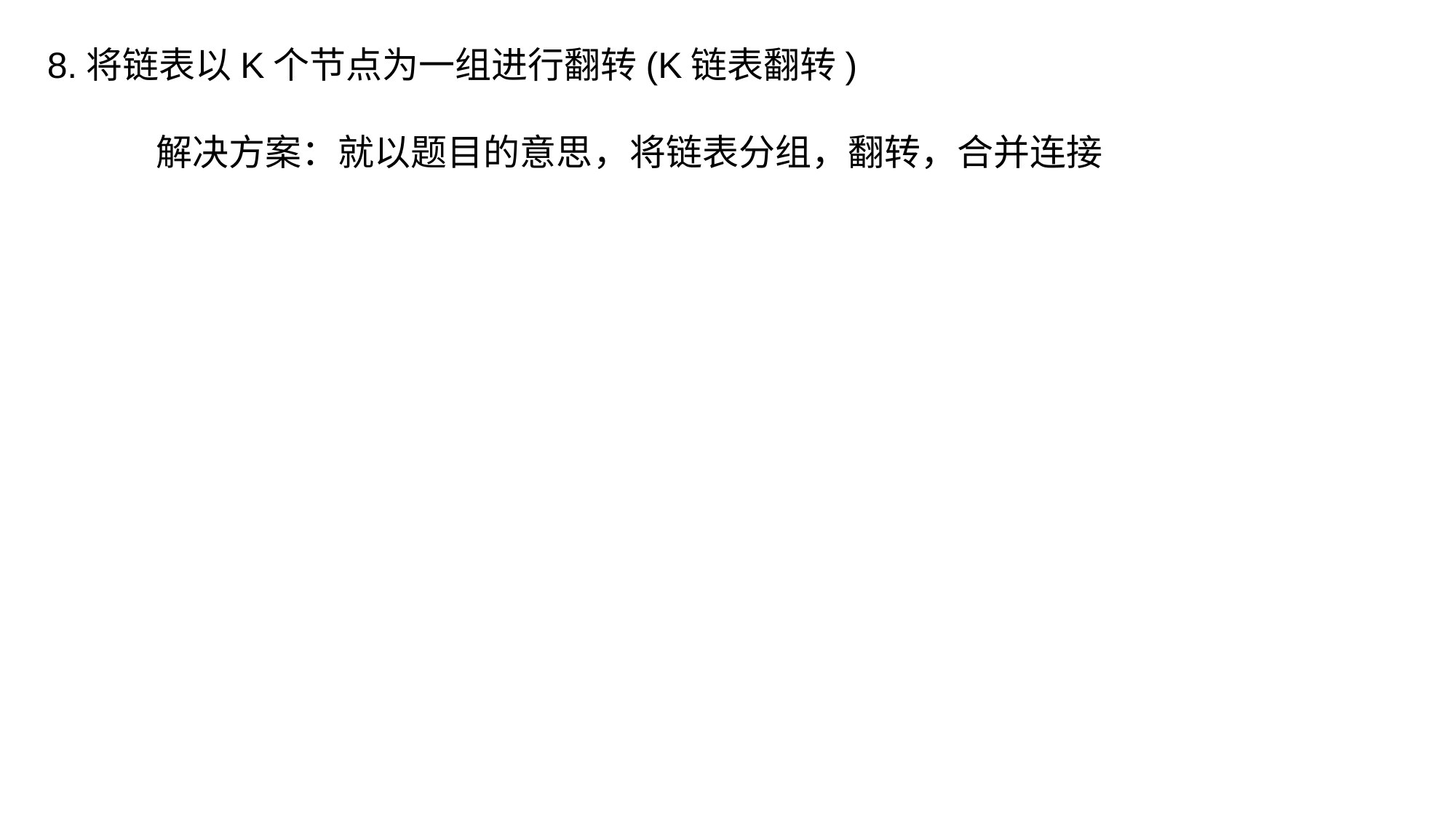

8.将链表以K个节点为一组进行翻转(K链表翻转)

	解决方案：就以题目的意思，将链表分组，翻转，合并连接